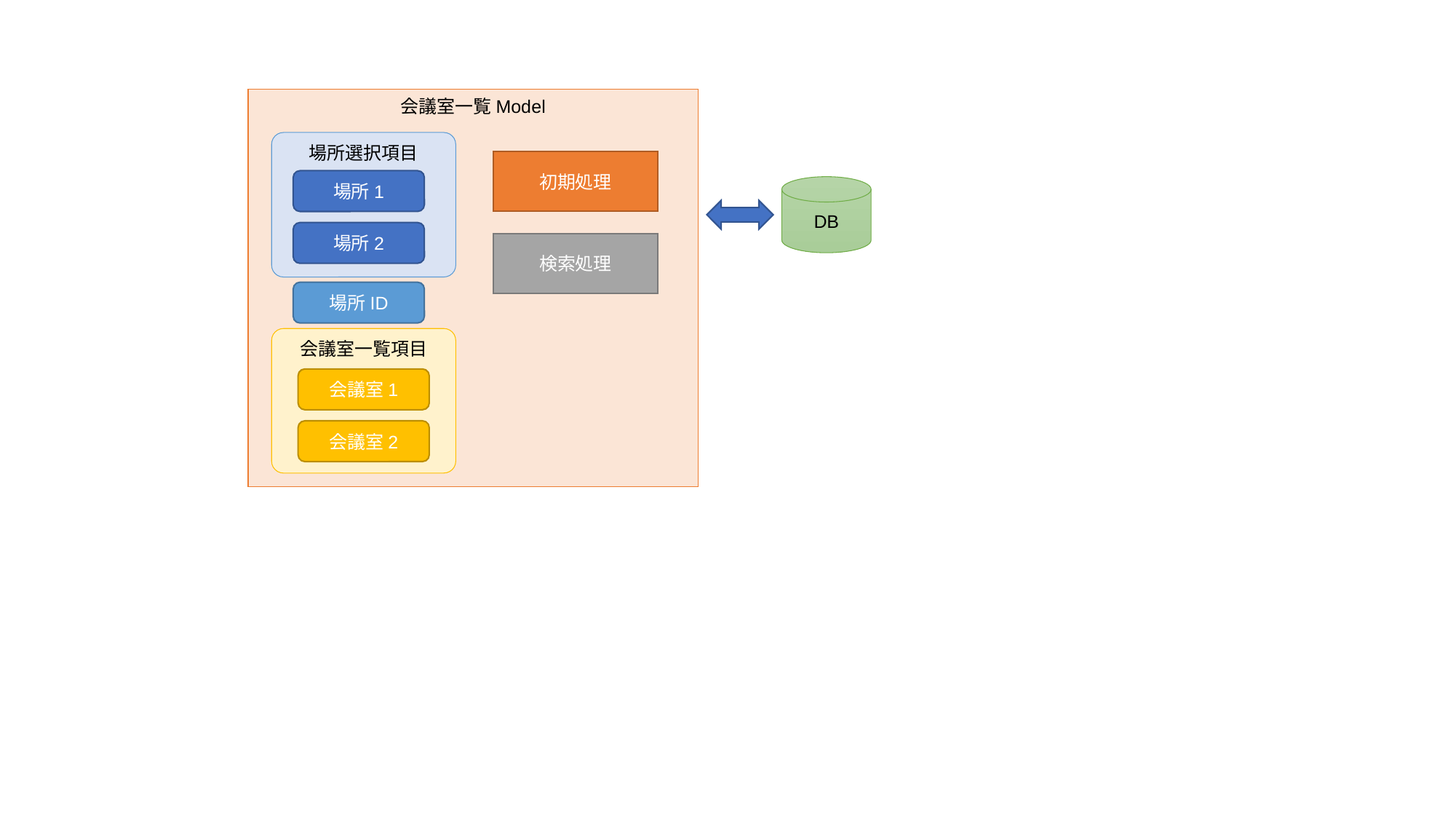

会議室一覧Model
場所選択項目
初期処理
場所1
DB

場所2
検索処理
場所ID
会議室一覧項目
会議室1
会議室2